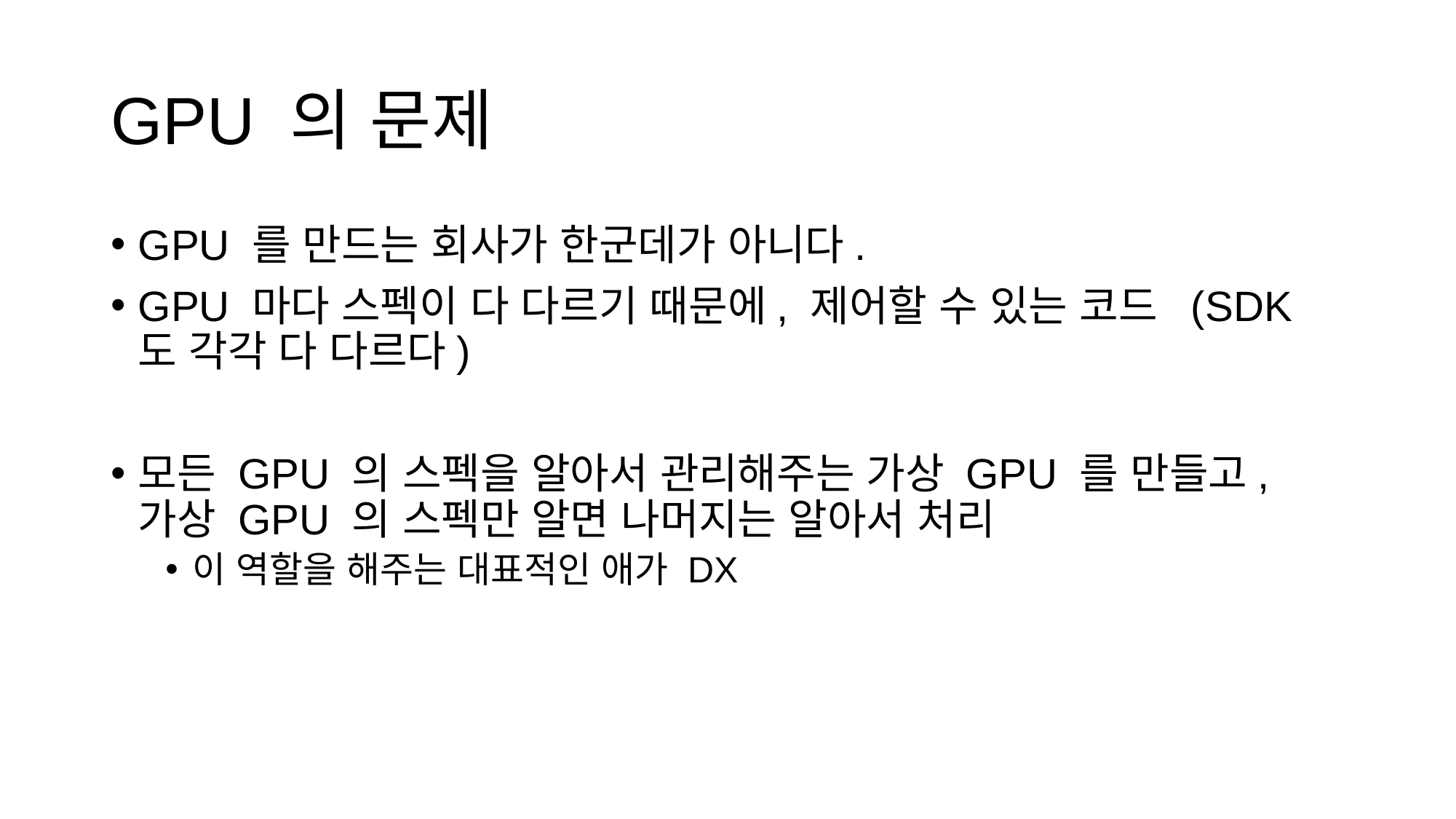

# GPU 의 문제
GPU 를 만드는 회사가 한군데가 아니다.
GPU 마다 스펙이 다 다르기 때문에, 제어할 수 있는 코드  (SDK 도 각각 다 다르다)

모든 GPU 의 스펙을 알아서 관리해주는 가상 GPU 를 만들고, 가상 GPU 의 스펙만 알면 나머지는 알아서 처리
이 역할을 해주는 대표적인 애가 DX